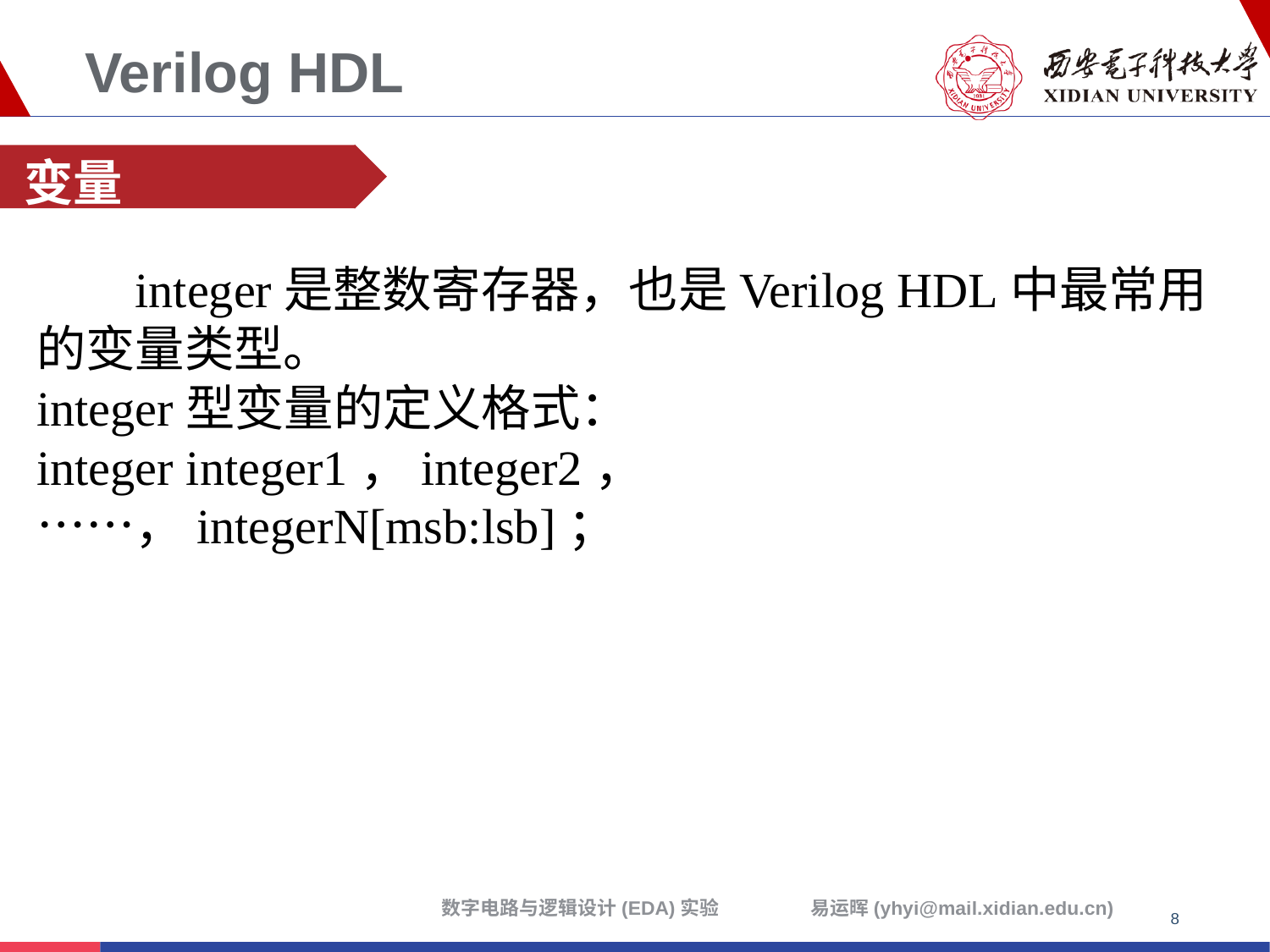

# Verilog HDL
变量
        integer是整数寄存器，也是Verilog HDL中最常用的变量类型。
integer型变量的定义格式：
integer integer1，integer2，……，integerN[msb:lsb]；

8